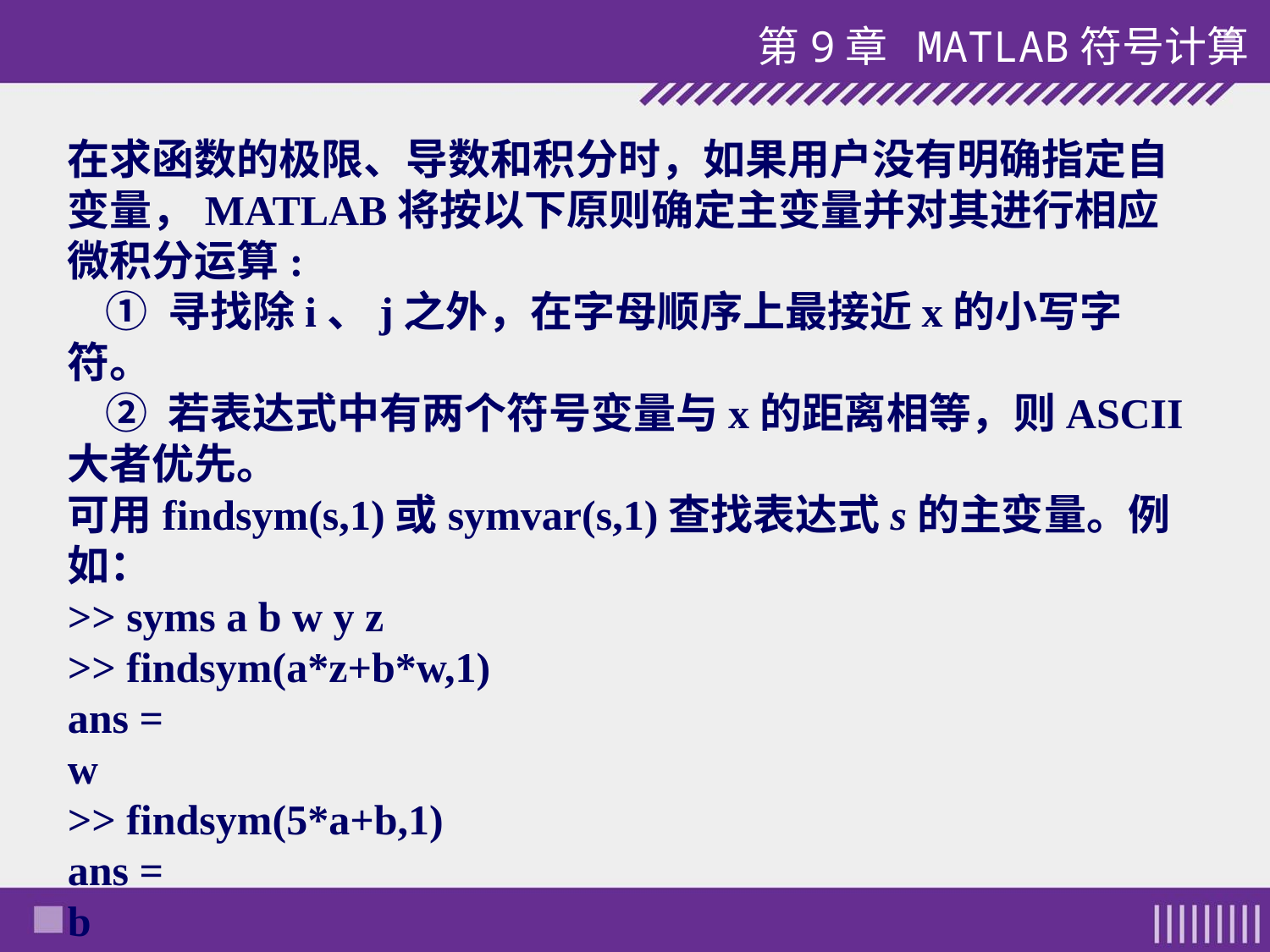

第9章  MATLAB符号计算
在求函数的极限、导数和积分时，如果用户没有明确指定自变量，MATLAB将按以下原则确定主变量并对其进行相应微积分运算:
    ① 寻找除i、j之外，在字母顺序上最接近x的小写字符。
    ② 若表达式中有两个符号变量与x的距离相等，则ASCII大者优先。
可用findsym(s,1)或symvar(s,1)查找表达式s的主变量。例如：
>> syms a b w y z
>> findsym(a*z+b*w,1)
ans =
w
>> findsym(5*a+b,1)
ans =
b